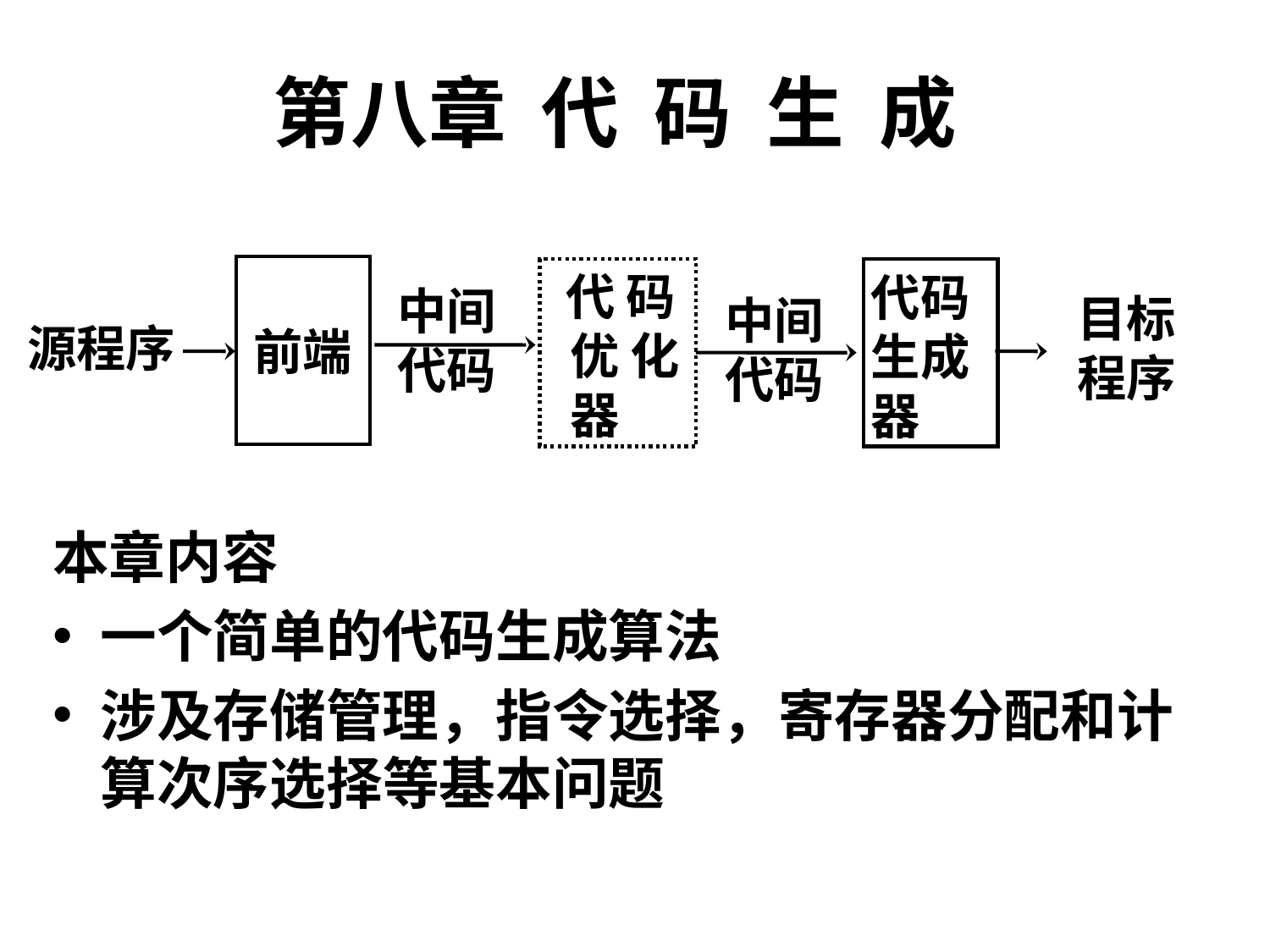

# 第八章  代  码  生  成

本章内容
一个简单的代码生成算法
涉及存储管理，指令选择，寄存器分配和计算次序选择等基本问题
前端
代 码
 优 化
 器
代码
生成
器
中间
代码
目标
程序
中间
代码
源程序